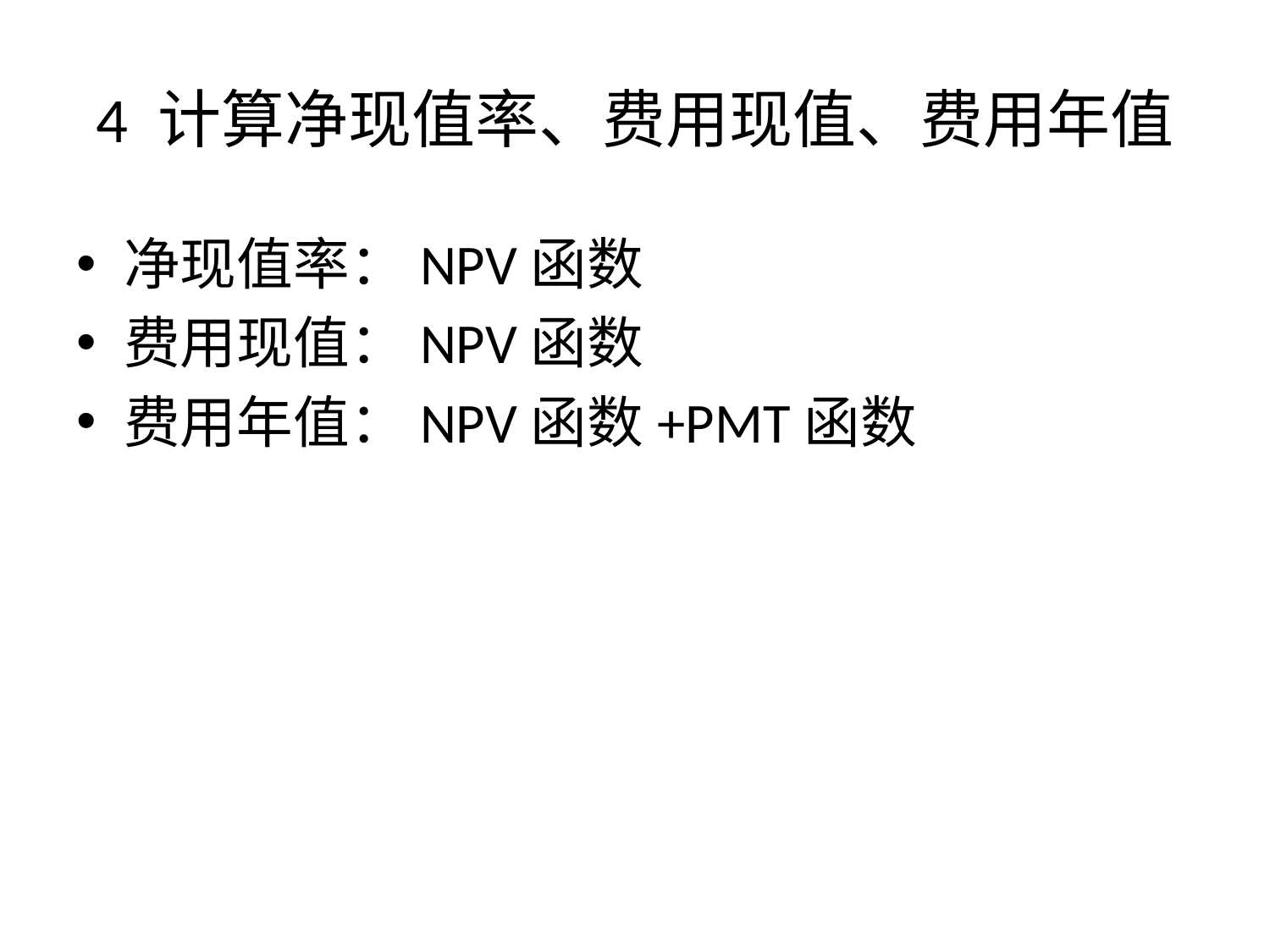

# 4 计算净现值率、费用现值、费用年值
净现值率：NPV函数
费用现值：NPV函数
费用年值：NPV函数+PMT函数